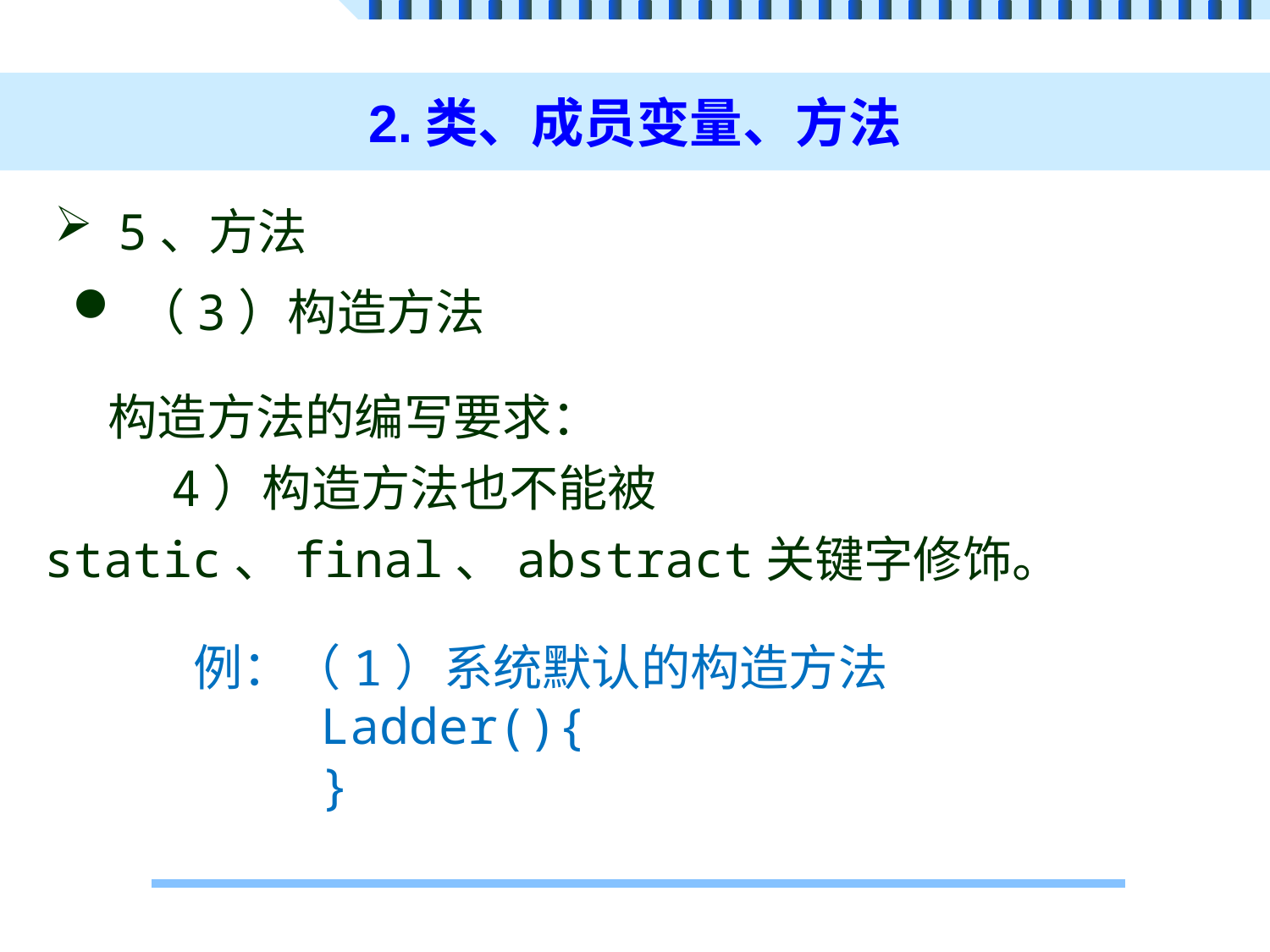

# 2.类、成员变量、方法
5、方法
（3）构造方法
构造方法的编写要求：
	4）构造方法也不能被static、final、abstract关键字修饰。
例：（1）系统默认的构造方法
	Ladder(){
	}